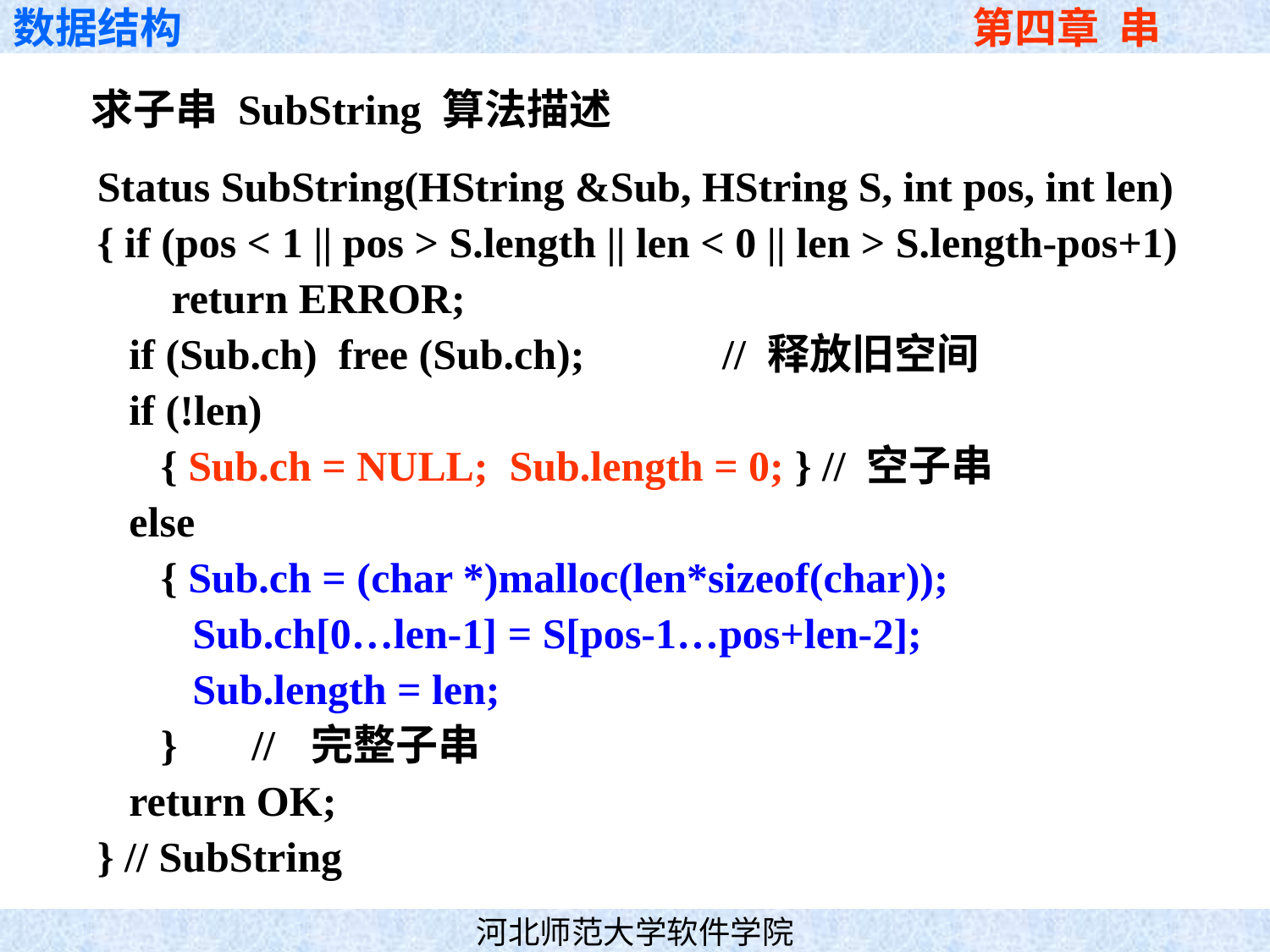

求子串 SubString 算法描述
Status SubString(HString &Sub, HString S, int pos, int len)
{ if (pos < 1 || pos > S.length || len < 0 || len > S.length-pos+1)
       return ERROR;
   if (Sub.ch)  free (Sub.ch);             // 释放旧空间
   if (!len)
      { Sub.ch = NULL;  Sub.length = 0; } // 空子串
   else
      { Sub.ch = (char *)malloc(len*sizeof(char));
         Sub.ch[0…len-1] = S[pos-1…pos+len-2];
         Sub.length = len;
      }       // 完整子串
   return OK;
} // SubString